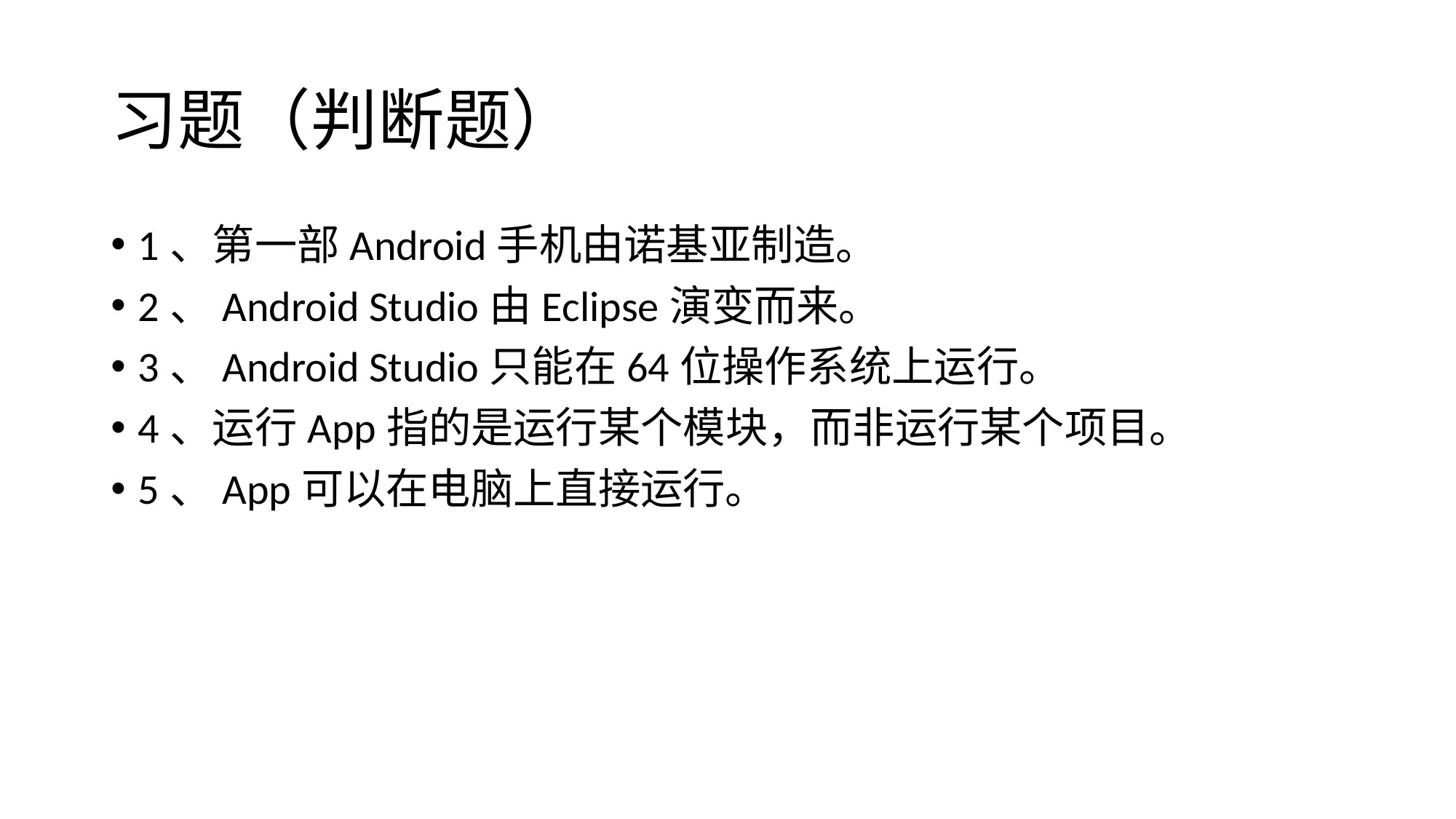

# 习题（判断题）
1、第一部Android手机由诺基亚制造。
2、Android Studio由Eclipse演变而来。
3、Android Studio只能在64位操作系统上运行。
4、运行App指的是运行某个模块，而非运行某个项目。
5、App可以在电脑上直接运行。